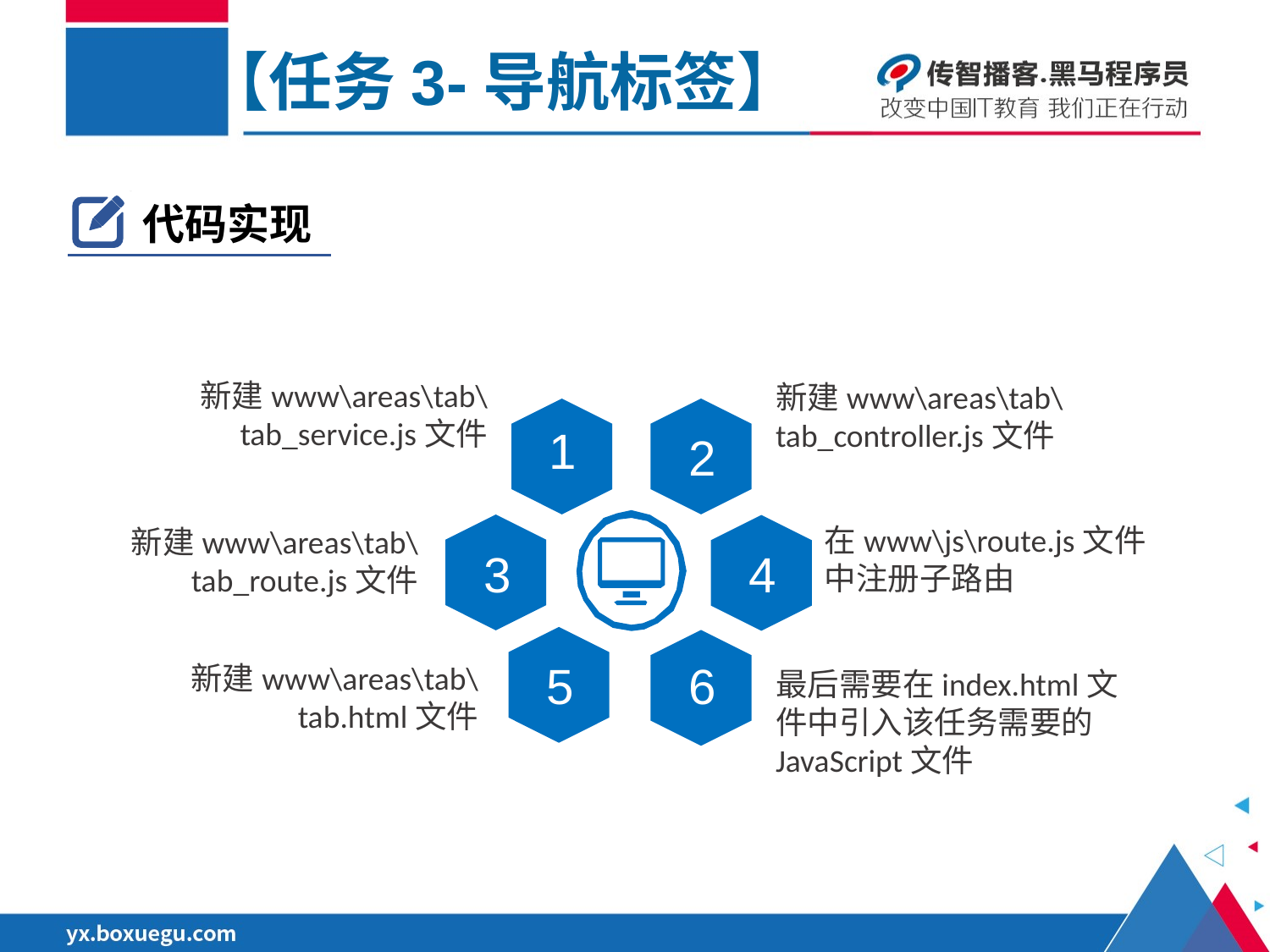

【任务3-导航标签】
代码实现

新建www\areas\tab\tab_service.js文件
新建www\areas\tab\tab_controller.js文件

1
2

在www\js\route.js文件中注册子路由
新建www\areas\tab\tab_route.js文件

3
4

5
6
新建www\areas\tab\tab.html文件
最后需要在index.html文件中引入该任务需要的JavaScript文件